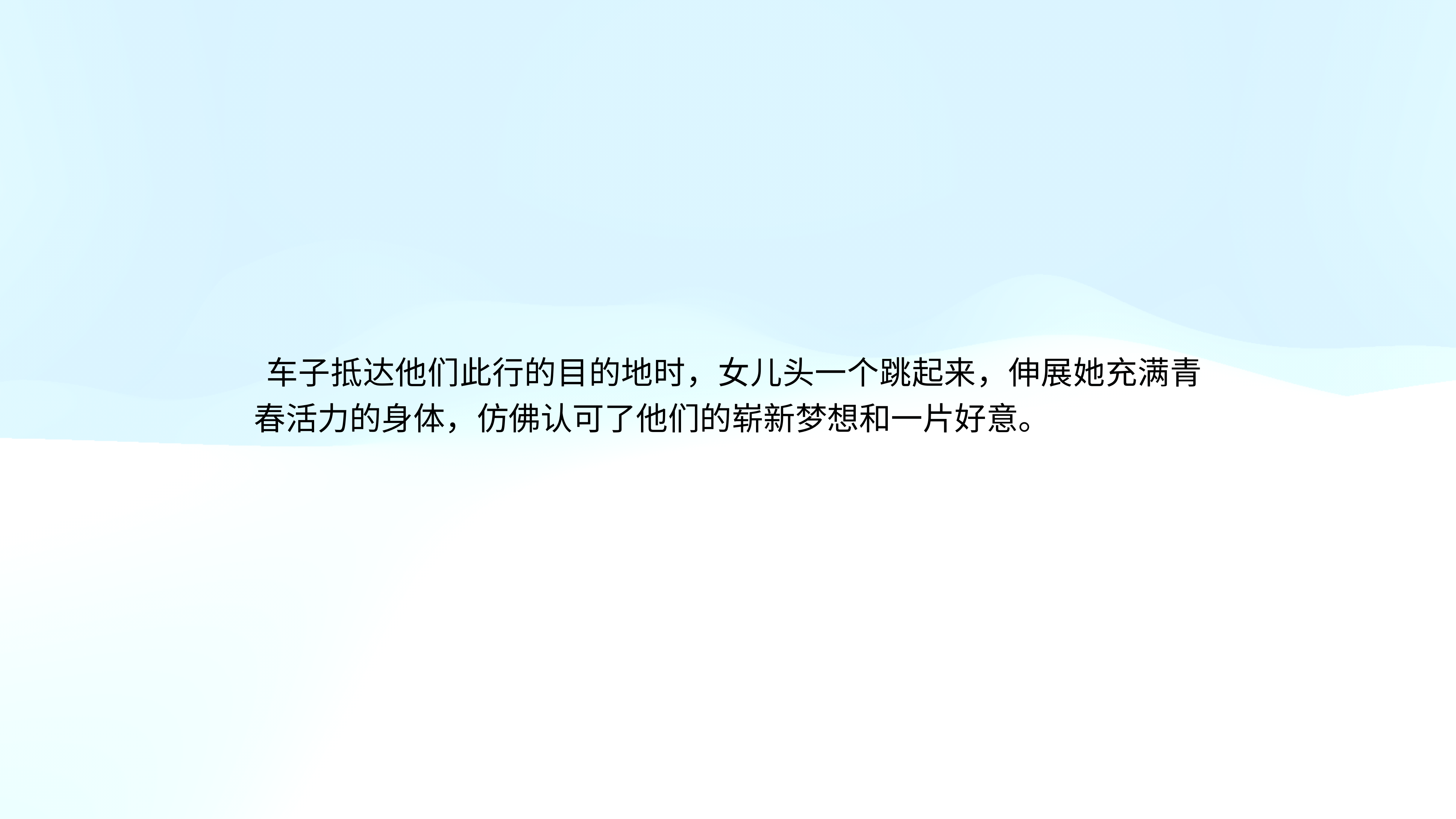

车子抵达他们此行的目的地时，女儿头一个跳起来，伸展她充满青春活力的身体，仿佛认可了他们的崭新梦想和一片好意。